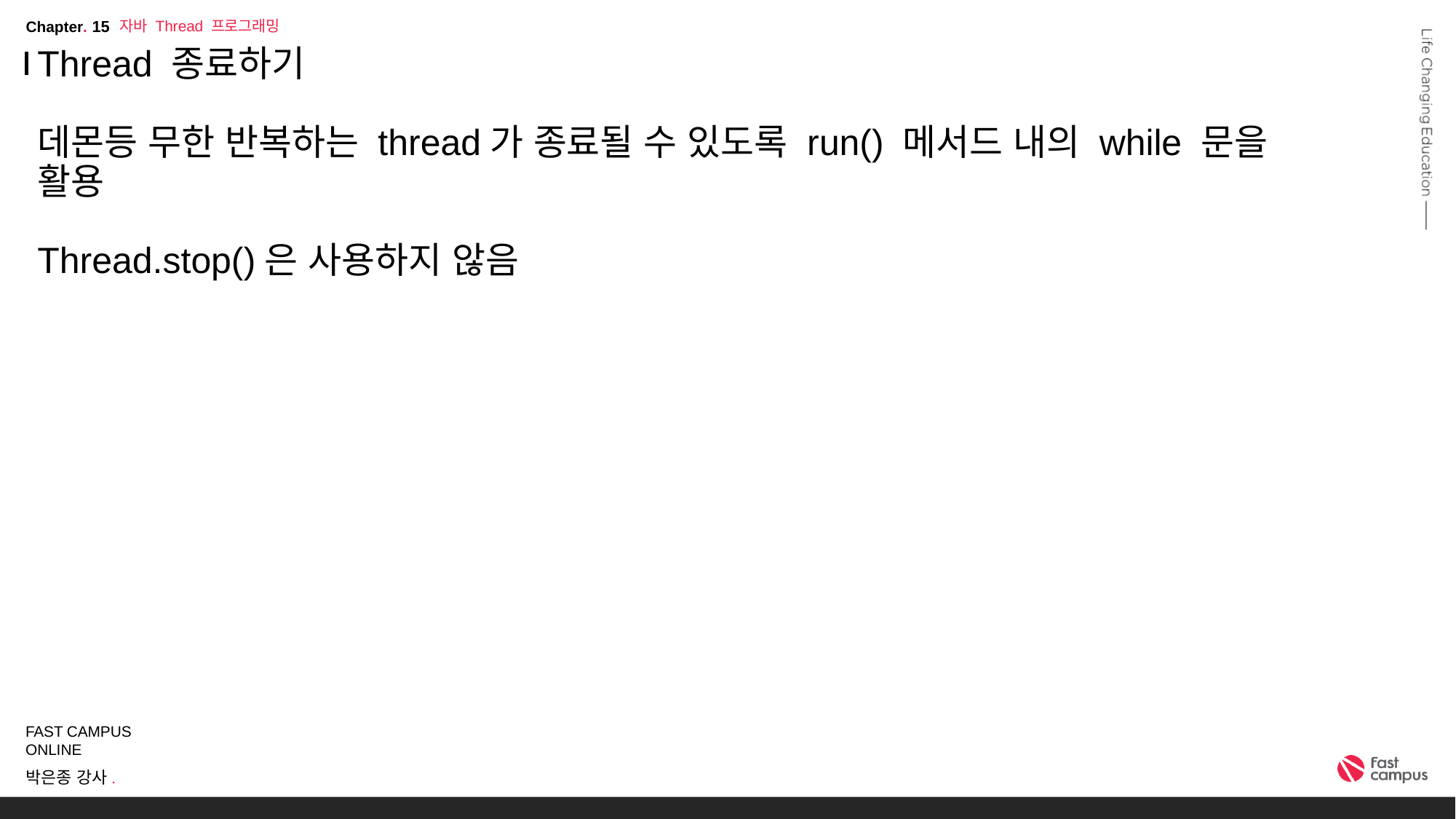

자바 Thread 프로그래밍
15
# Thread 종료하기 데몬등 무한 반복하는 thread가 종료될 수 있도록 run() 메서드 내의 while 문을 활용 Thread.stop()은 사용하지 않음